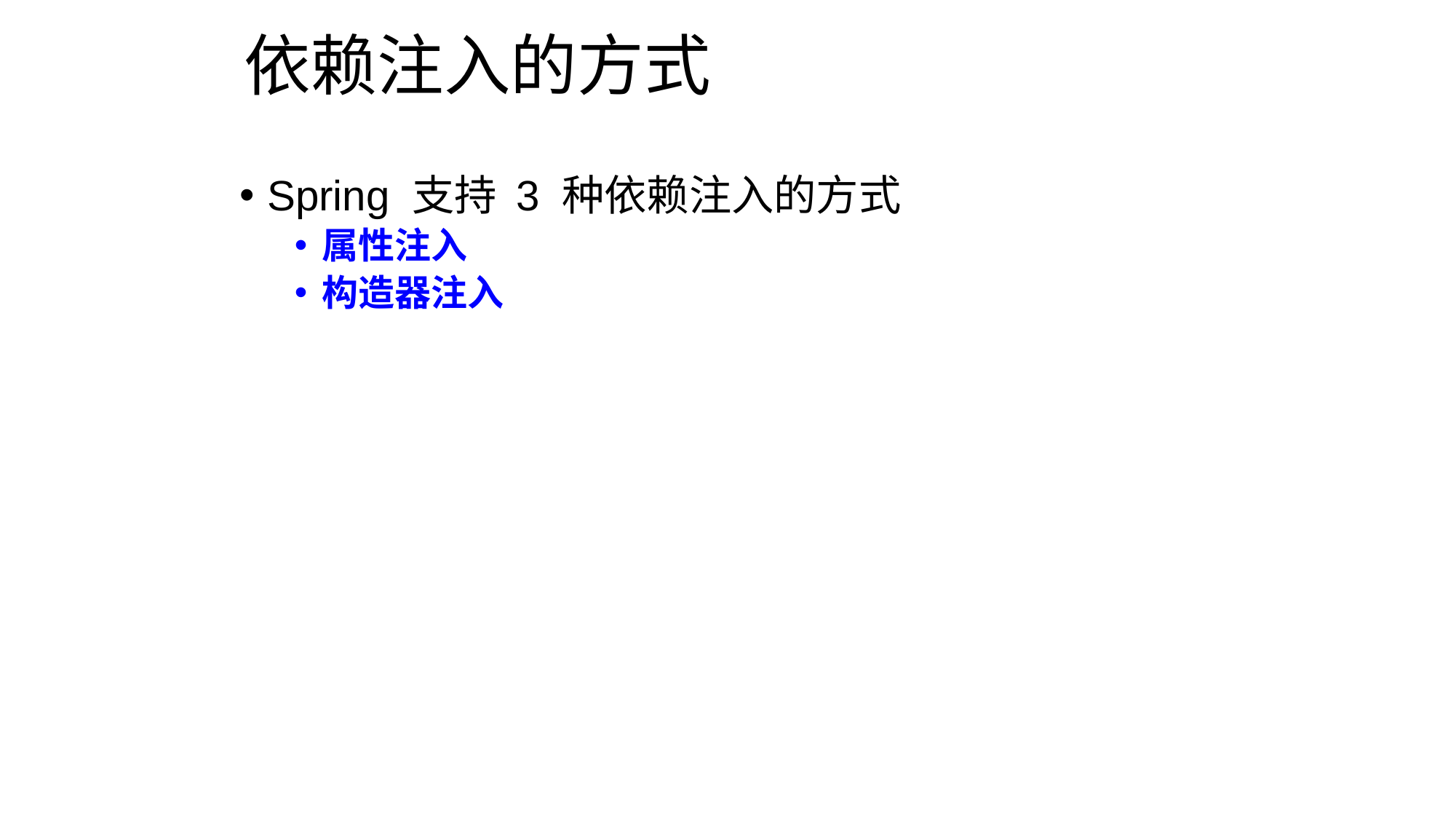

# 依赖注入的方式
Spring 支持 3 种依赖注入的方式
属性注入
构造器注入